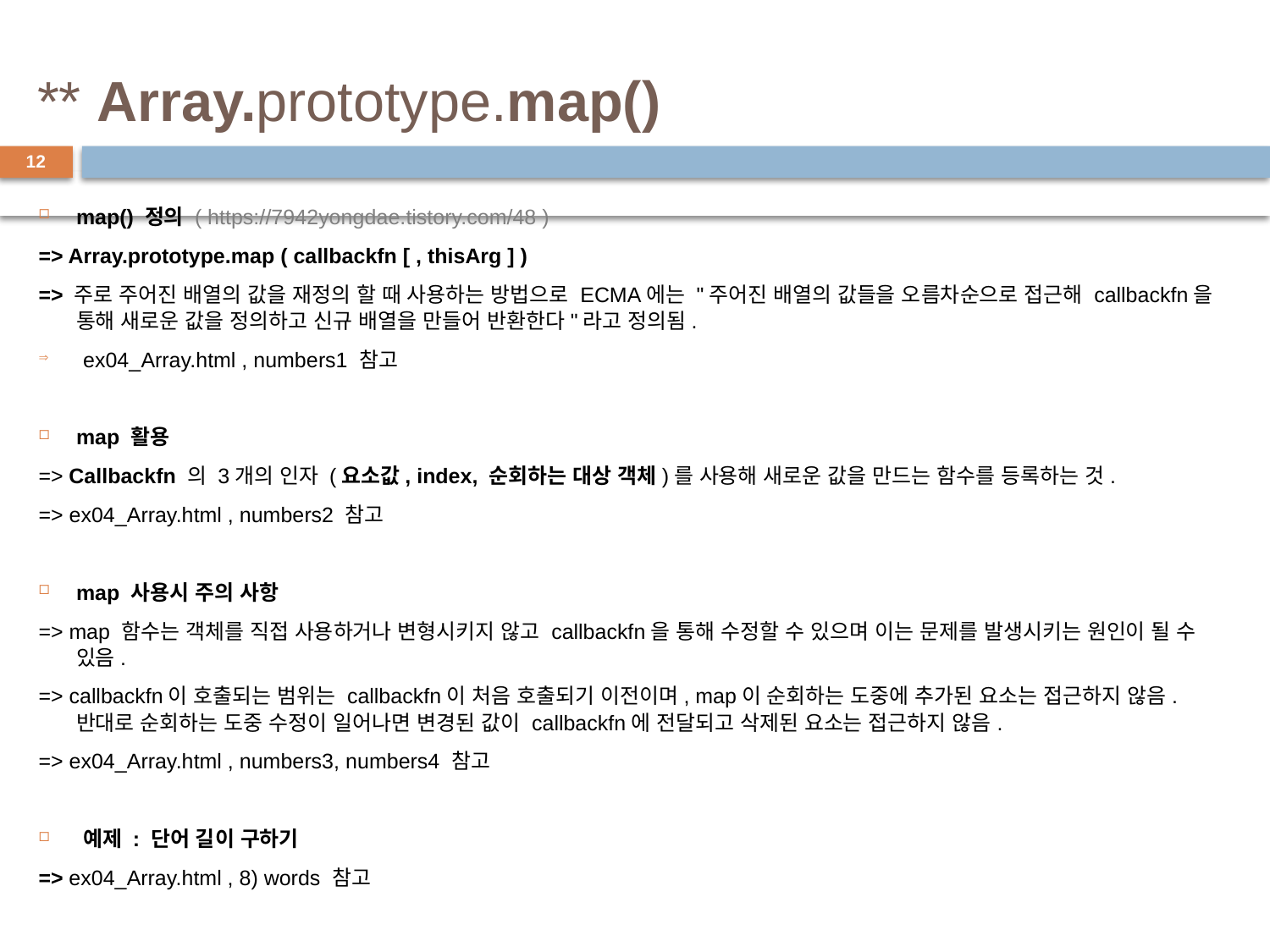

# ** Array.prototype.map()
12
map() 정의 ( https://7942yongdae.tistory.com/48 )
=> Array.prototype.map ( callbackfn [ , thisArg ] )
=> 주로 주어진 배열의 값을 재정의 할 때 사용하는 방법으로 ECMA에는 "주어진 배열의 값들을 오름차순으로 접근해 callbackfn을 통해 새로운 값을 정의하고 신규 배열을 만들어 반환한다"라고 정의됨.
ex04_Array.html , numbers1 참고

map 활용
=> Callbackfn 의 3개의 인자 (요소값, index, 순회하는 대상 객체)를 사용해 새로운 값을 만드는 함수를 등록하는 것.
=> ex04_Array.html , numbers2 참고

map 사용시 주의 사항
=> map 함수는 객체를 직접 사용하거나 변형시키지 않고 callbackfn을 통해 수정할 수 있으며 이는 문제를 발생시키는 원인이 될 수 있음.
=> callbackfn이 호출되는 범위는 callbackfn이 처음 호출되기 이전이며, map이 순회하는 도중에 추가된 요소는 접근하지 않음.  반대로 순회하는 도중 수정이 일어나면 변경된 값이 callbackfn에 전달되고 삭제된 요소는 접근하지 않음.
=> ex04_Array.html , numbers3, numbers4 참고

예제 : 단어 길이 구하기
=> ex04_Array.html , 8) words 참고